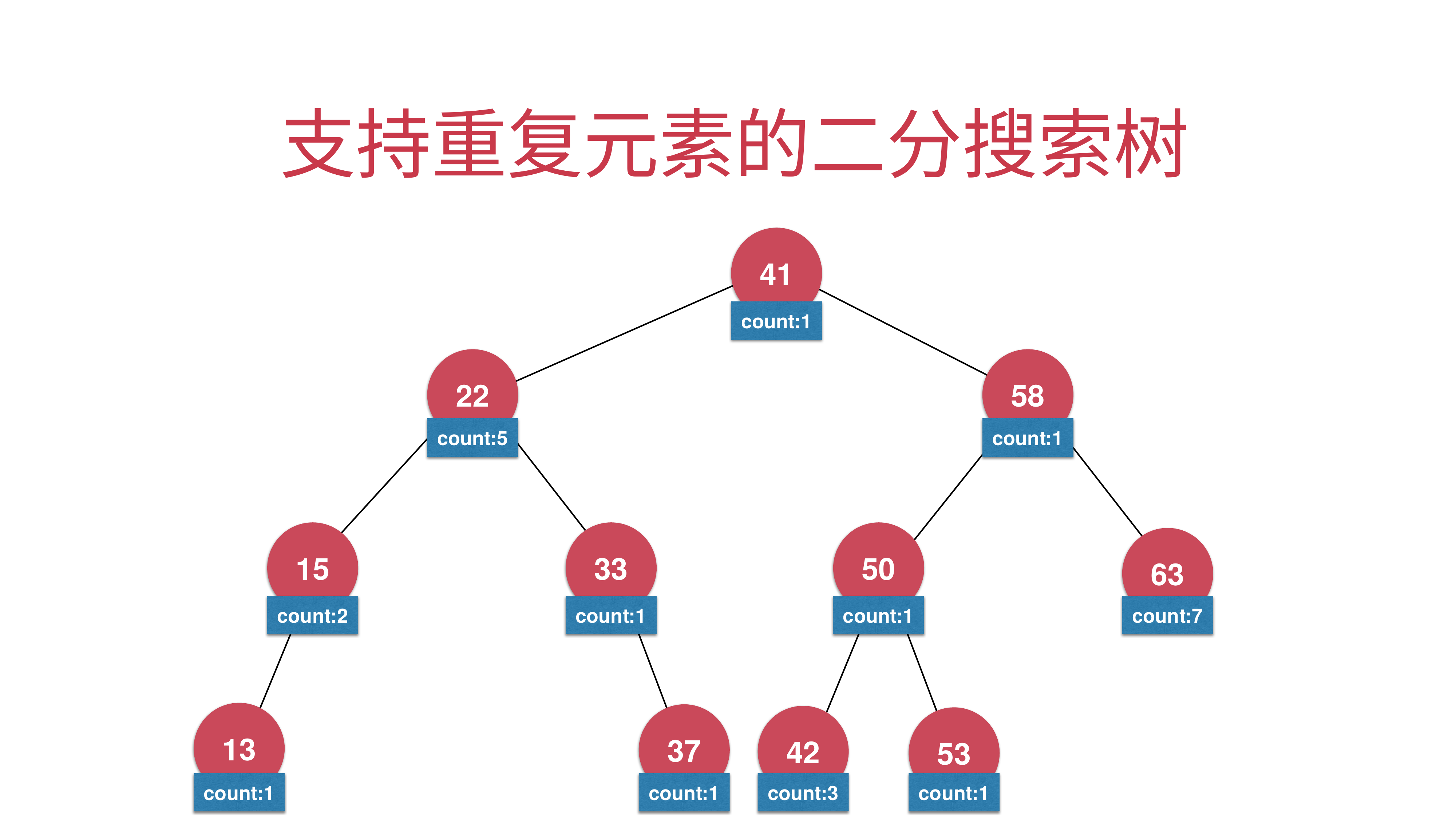

# 支持重复元素的二分搜索树
41

count:1
22
58

count:5
count:1
15
33
50
63

count:2
count:1
count:1
count:7
13
37
42
53
count:1
count:1
count:3
count:1